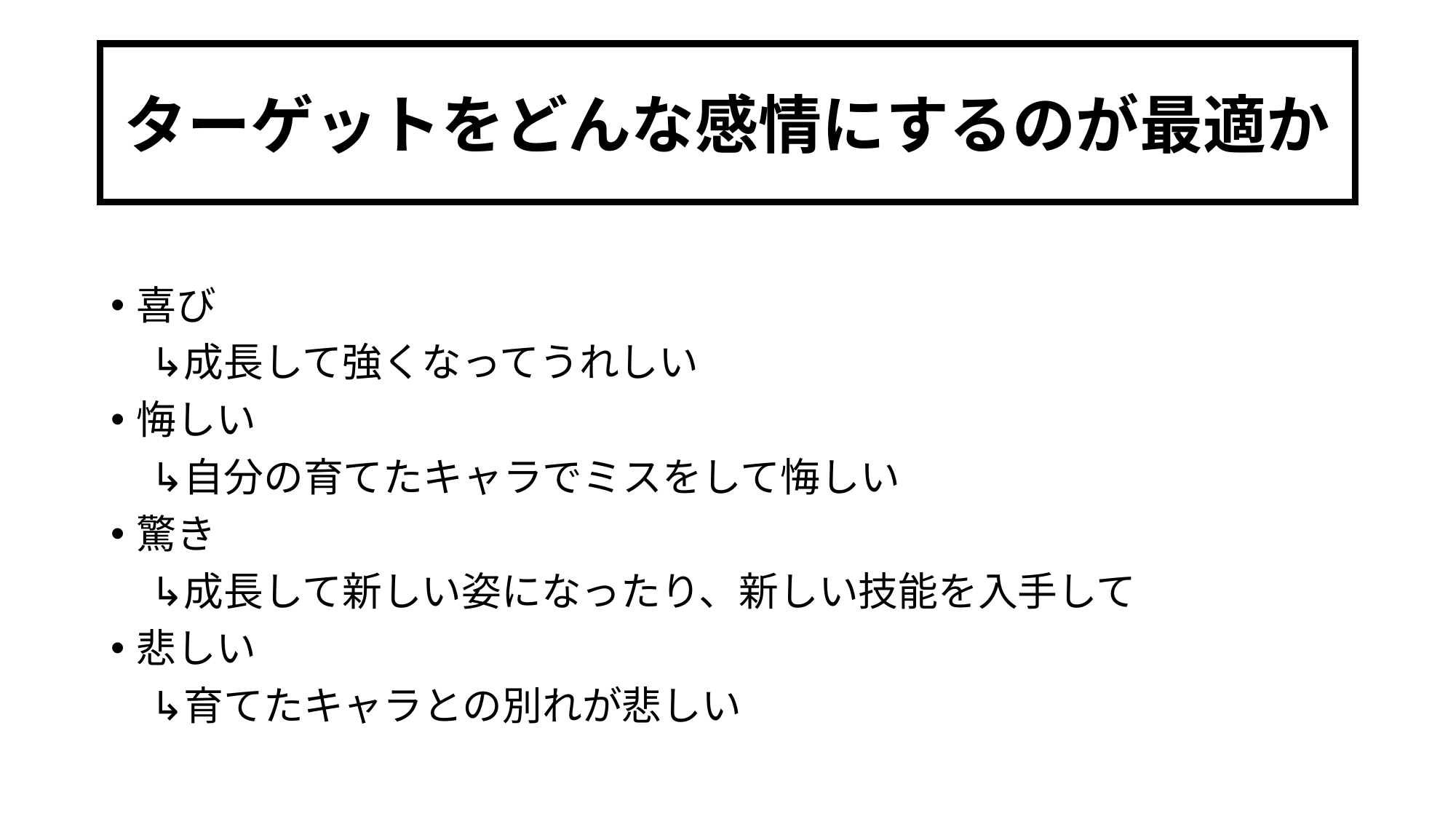

# ターゲットをどんな感情にするのが最適か

喜び
　↳成長して強くなってうれしい
悔しい
　↳自分の育てたキャラでミスをして悔しい
驚き
　↳成長して新しい姿になったり、新しい技能を入手して
悲しい
　↳育てたキャラとの別れが悲しい